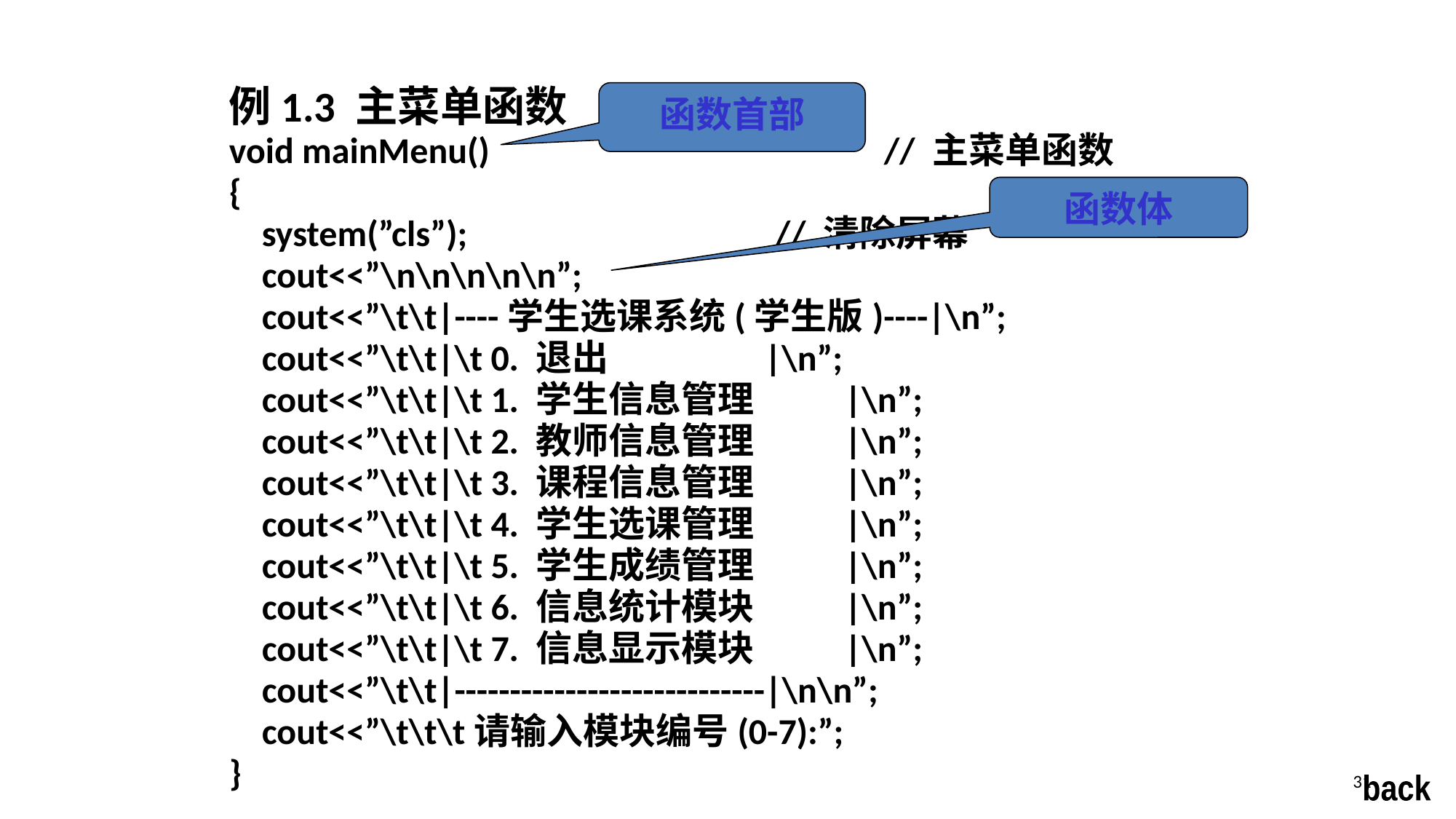

例1.3 主菜单函数
void mainMenu() 				// 主菜单函数
{
    system(”cls”); 			// 清除屏幕
    cout<<”\n\n\n\n\n”;
    cout<<”\t\t|----学生选课系统(学生版)----|\n”;
    cout<<”\t\t|\t 0. 退出                  |\n”;
    cout<<”\t\t|\t 1. 学生信息管理          |\n”;
    cout<<”\t\t|\t 2. 教师信息管理          |\n”;
    cout<<”\t\t|\t 3. 课程信息管理          |\n”;
    cout<<”\t\t|\t 4. 学生选课管理          |\n”;
    cout<<”\t\t|\t 5. 学生成绩管理          |\n”;
    cout<<”\t\t|\t 6. 信息统计模块          |\n”;
    cout<<”\t\t|\t 7. 信息显示模块          |\n”;
    cout<<”\t\t|----------------------------|\n\n”;
    cout<<”\t\t\t请输入模块编号(0-7):”;
}
函数首部
函数体
31